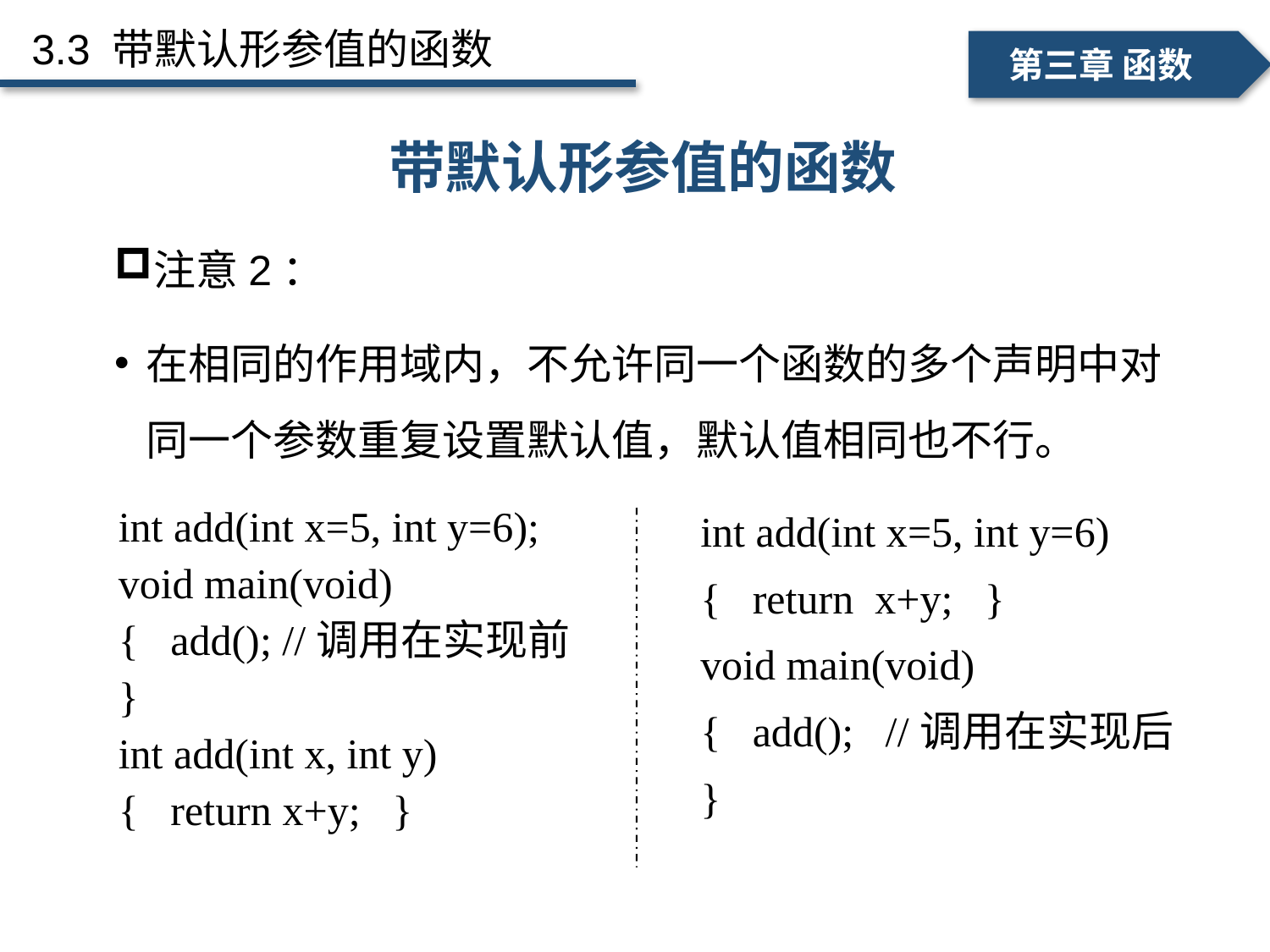

3.3 带默认形参值的函数
一、个人简介
二、学术成绩

第三章 函数

带默认形参值的函数
注意2：
在相同的作用域内，不允许同一个函数的多个声明中对同一个参数重复设置默认值，默认值相同也不行。
int add(int x=5, int y=6)
{   return  x+y;   }
void main(void)
{   add();   //调用在实现后
}
int add(int x=5, int y=6);
void main(void)
{   add(); //调用在实现前
}
int add(int x, int y)
{   return x+y;   }

66